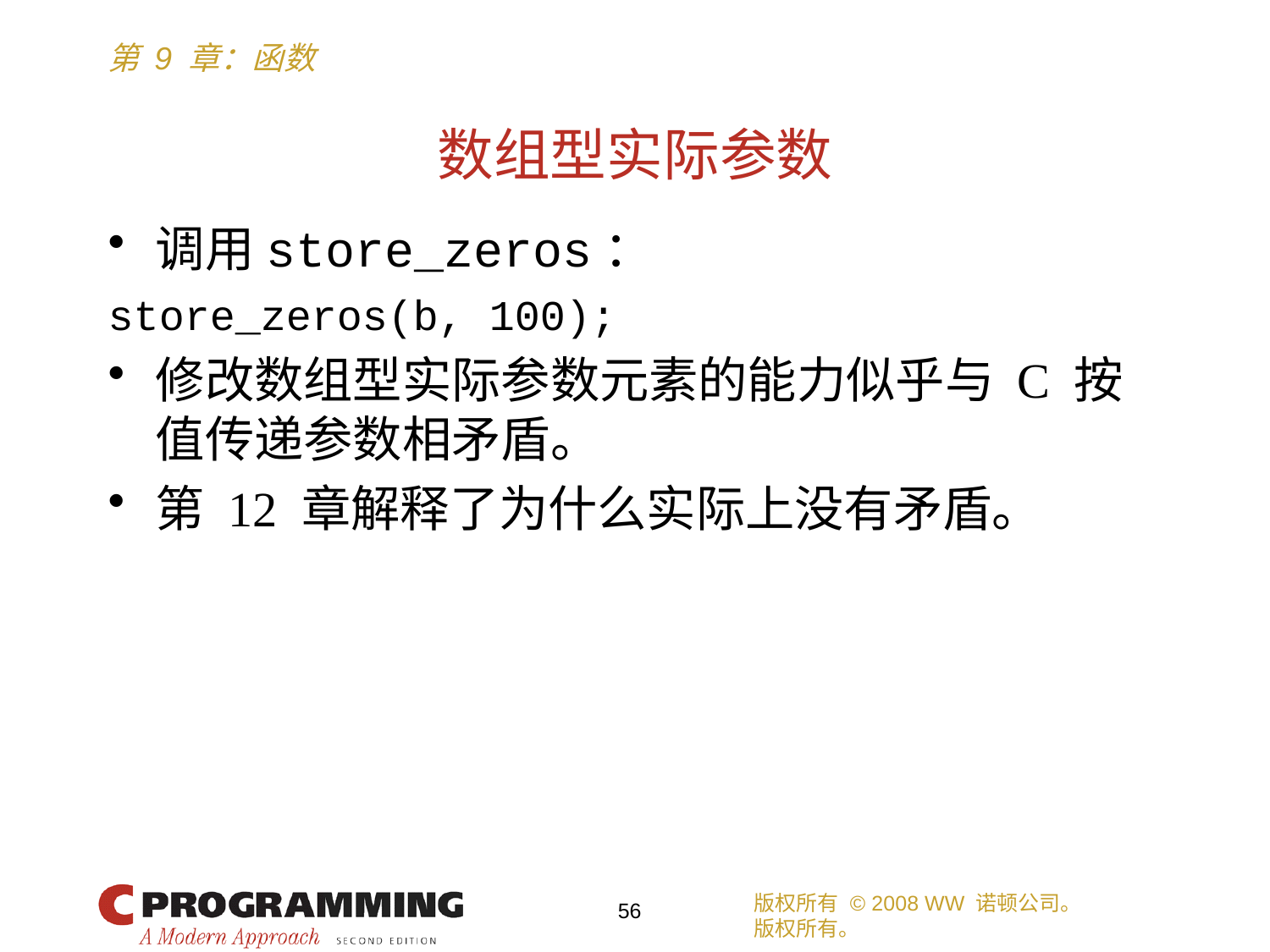

# 数组型实际参数
调用store_zeros：
store_zeros(b, 100);
修改数组型实际参数元素的能力似乎与 C 按值传递参数相矛盾。
第 12 章解释了为什么实际上没有矛盾。
版权所有 © 2008 WW 诺顿公司。
版权所有。
56